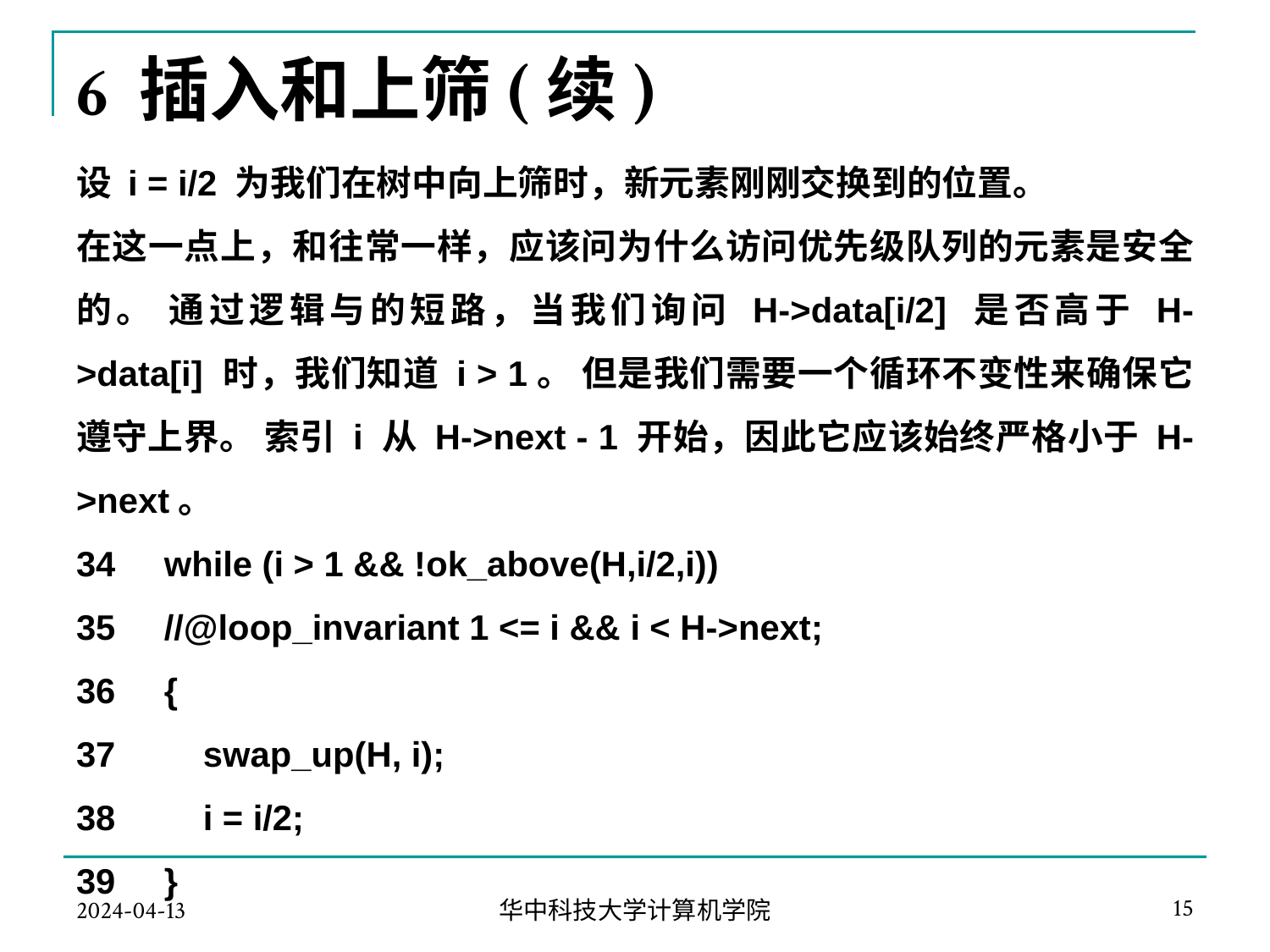

# 6 插入和上筛(续)
设 i = i/2 为我们在树中向上筛时，新元素刚刚交换到的位置。
在这一点上，和往常一样，应该问为什么访问优先级队列的元素是安全的。 通过逻辑与的短路，当我们询问 H->data[i/2] 是否高于 H->data[i] 时，我们知道 i > 1。 但是我们需要一个循环不变性来确保它遵守上界。 索引 i 从 H->next - 1 开始，因此它应该始终严格小于 H->next。
34     while (i > 1 && !ok_above(H,i/2,i))
35     //@loop_invariant 1 <= i && i < H->next;
36     {
37         swap_up(H, i);
38         i = i/2;
39     }
2024-04-13
15
华中科技大学计算机学院